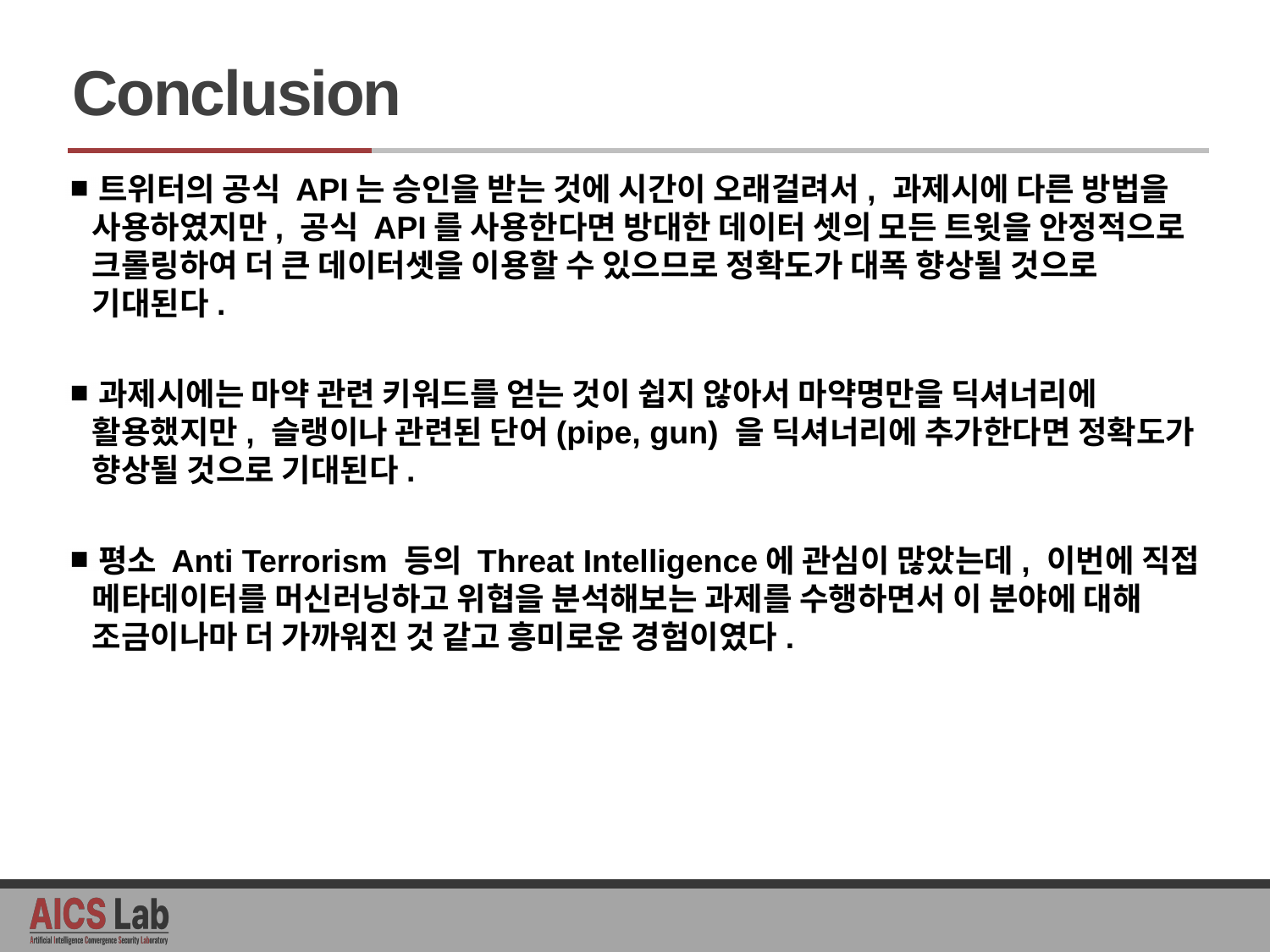

# Conclusion
트위터의 공식 API는 승인을 받는 것에 시간이 오래걸려서, 과제시에 다른 방법을 사용하였지만, 공식 API를 사용한다면 방대한 데이터 셋의 모든 트윗을 안정적으로 크롤링하여 더 큰 데이터셋을 이용할 수 있으므로 정확도가 대폭 향상될 것으로 기대된다.

과제시에는 마약 관련 키워드를 얻는 것이 쉽지 않아서 마약명만을 딕셔너리에 활용했지만, 슬랭이나 관련된 단어(pipe, gun) 을 딕셔너리에 추가한다면 정확도가 향상될 것으로 기대된다.

평소 Anti Terrorism 등의 Threat Intelligence에 관심이 많았는데, 이번에 직접 메타데이터를 머신러닝하고 위협을 분석해보는 과제를 수행하면서 이 분야에 대해 조금이나마 더 가까워진 것 같고 흥미로운 경험이였다.